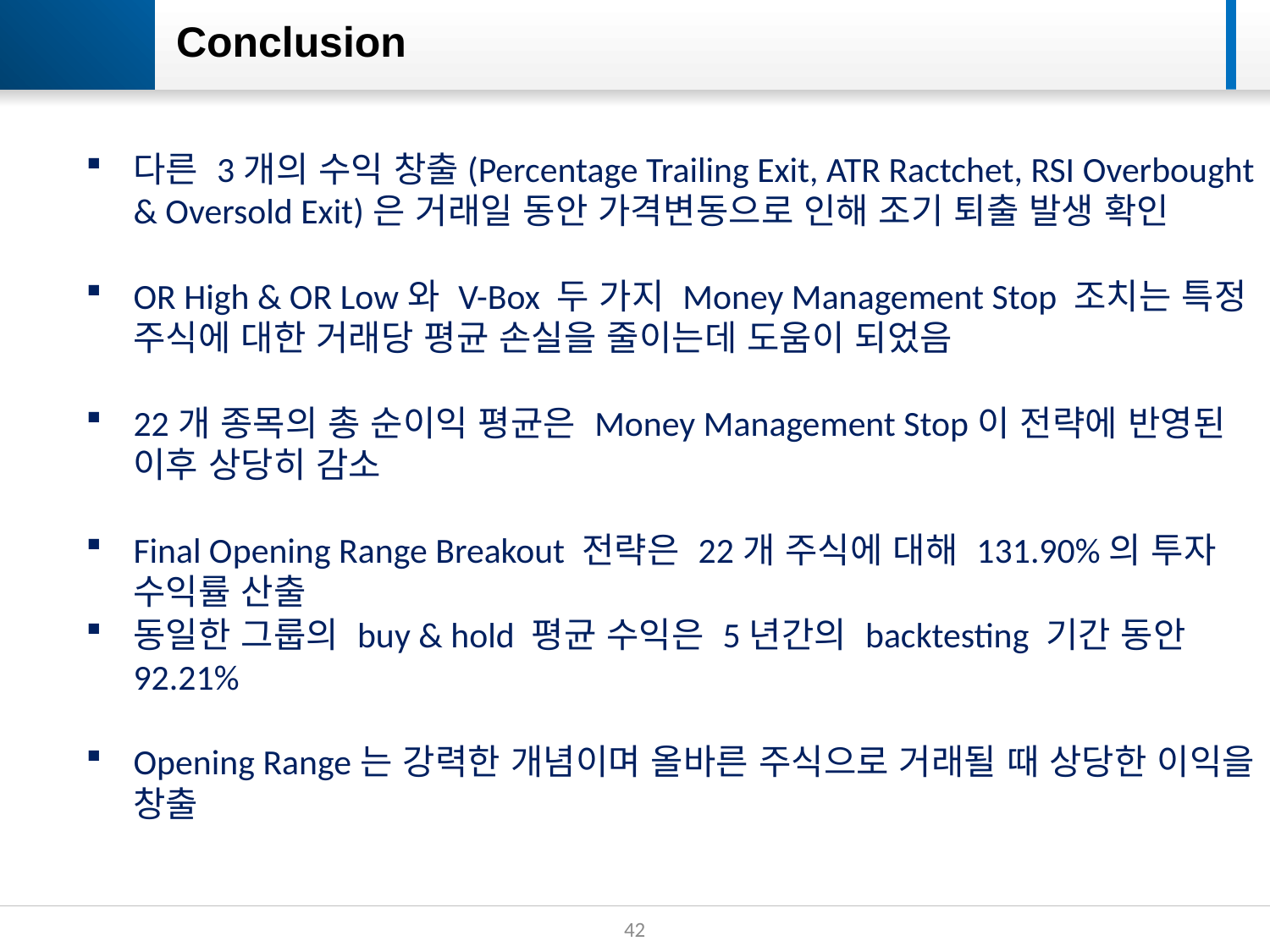

# Conclusion
다른 3개의 수익 창출(Percentage Trailing Exit, ATR Ractchet, RSI Overbought & Oversold Exit)은 거래일 동안 가격변동으로 인해 조기 퇴출 발생 확인

OR High & OR Low와 V-Box 두 가지 Money Management Stop 조치는 특정 주식에 대한 거래당 평균 손실을 줄이는데 도움이 되었음

22개 종목의 총 순이익 평균은 Money Management Stop이 전략에 반영된 이후 상당히 감소

Final Opening Range Breakout 전략은 22개 주식에 대해 131.90%의 투자 수익률 산출
동일한 그룹의 buy & hold 평균 수익은 5년간의 backtesting 기간 동안 92.21%

Opening Range는 강력한 개념이며 올바른 주식으로 거래될 때 상당한 이익을 창출